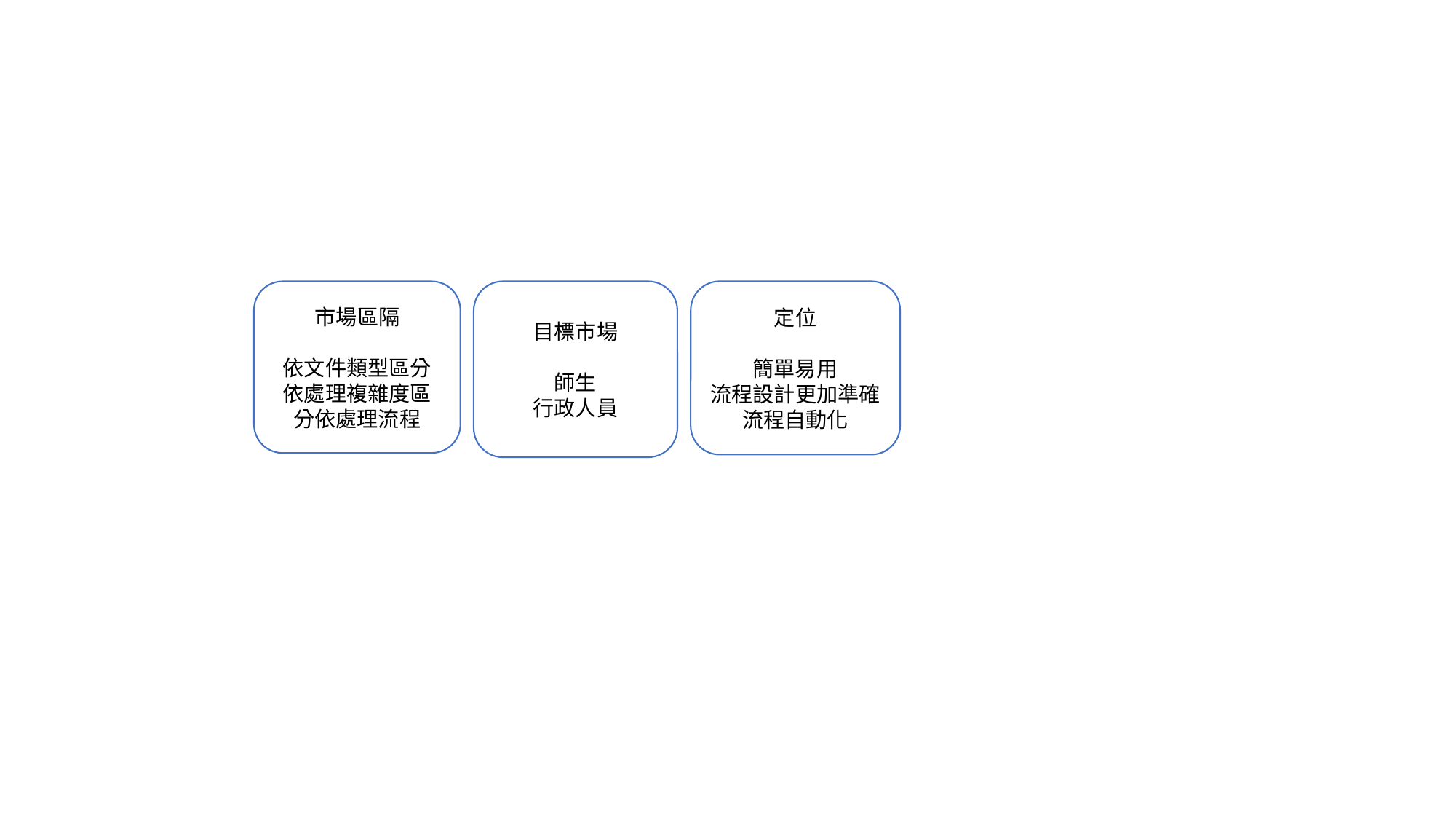

市場區隔

依文件類型區分依處理複雜度區分依處理流程
目標市場

師生
行政人員
定位

簡單易用
流程設計更加準確
流程自動化